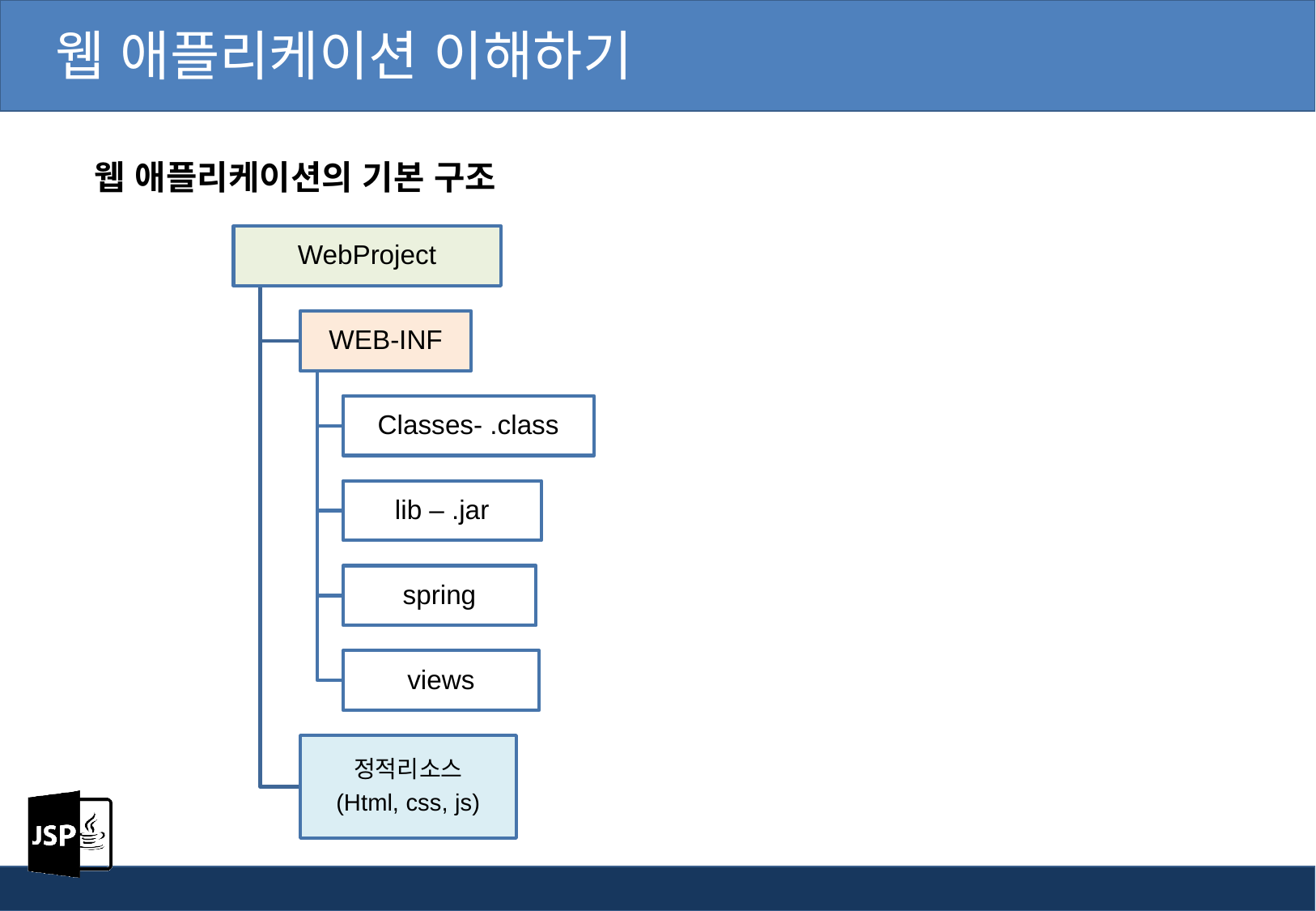

# 웹 애플리케이션 이해하기
   웹 애플리케이션의 기본 구조
WebProject
WEB-INF
Classes- .class
lib – .jar
spring
views
정적리소스
(Html, css, js)